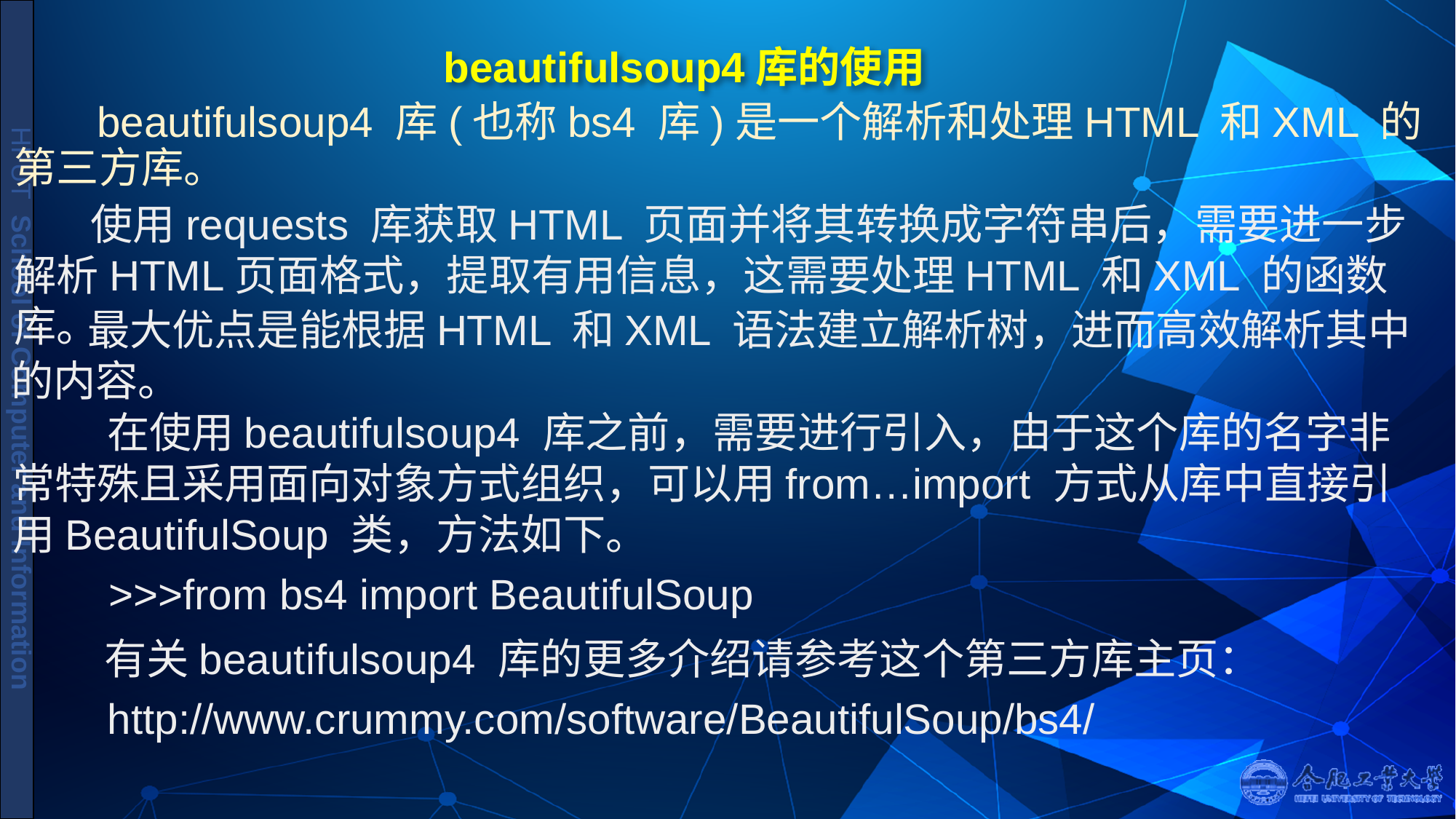

# beautifulsoup4库的使用
       beautifulsoup4 库(也称bs4 库)是一个解析和处理HTML 和XML 的第三方库。
       使用requests 库获取HTML 页面并将其转换成字符串后，需要进一步解析HTML页面格式，提取有用信息，这需要处理HTML 和XML 的函数库。
       最大优点是能根据HTML 和XML 语法建立解析树，进而高效解析其中的内容。
 在使用beautifulsoup4 库之前，需要进行引入，由于这个库的名字非常特殊且采用面向对象方式组织，可以用from…import 方式从库中直接引用BeautifulSoup 类，方法如下。
>>>from bs4 import BeautifulSoup
  有关beautifulsoup4 库的更多介绍请参考这个第三方库主页：
http://www.crummy.com/software/BeautifulSoup/bs4/